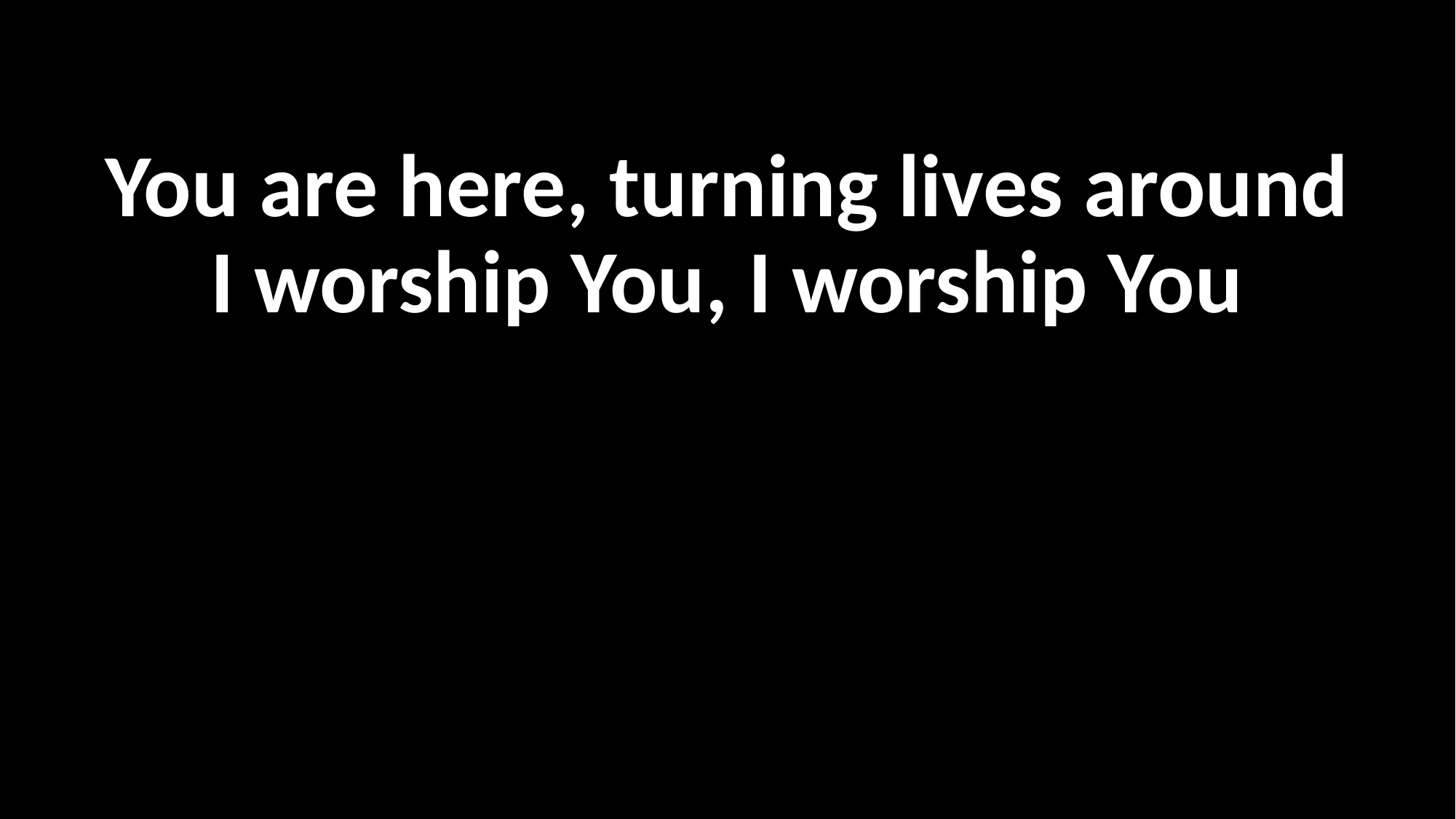

You are here, turning lives around
I worship You, I worship You
모든삶 돌이키시네
나 경배해 주 경배해